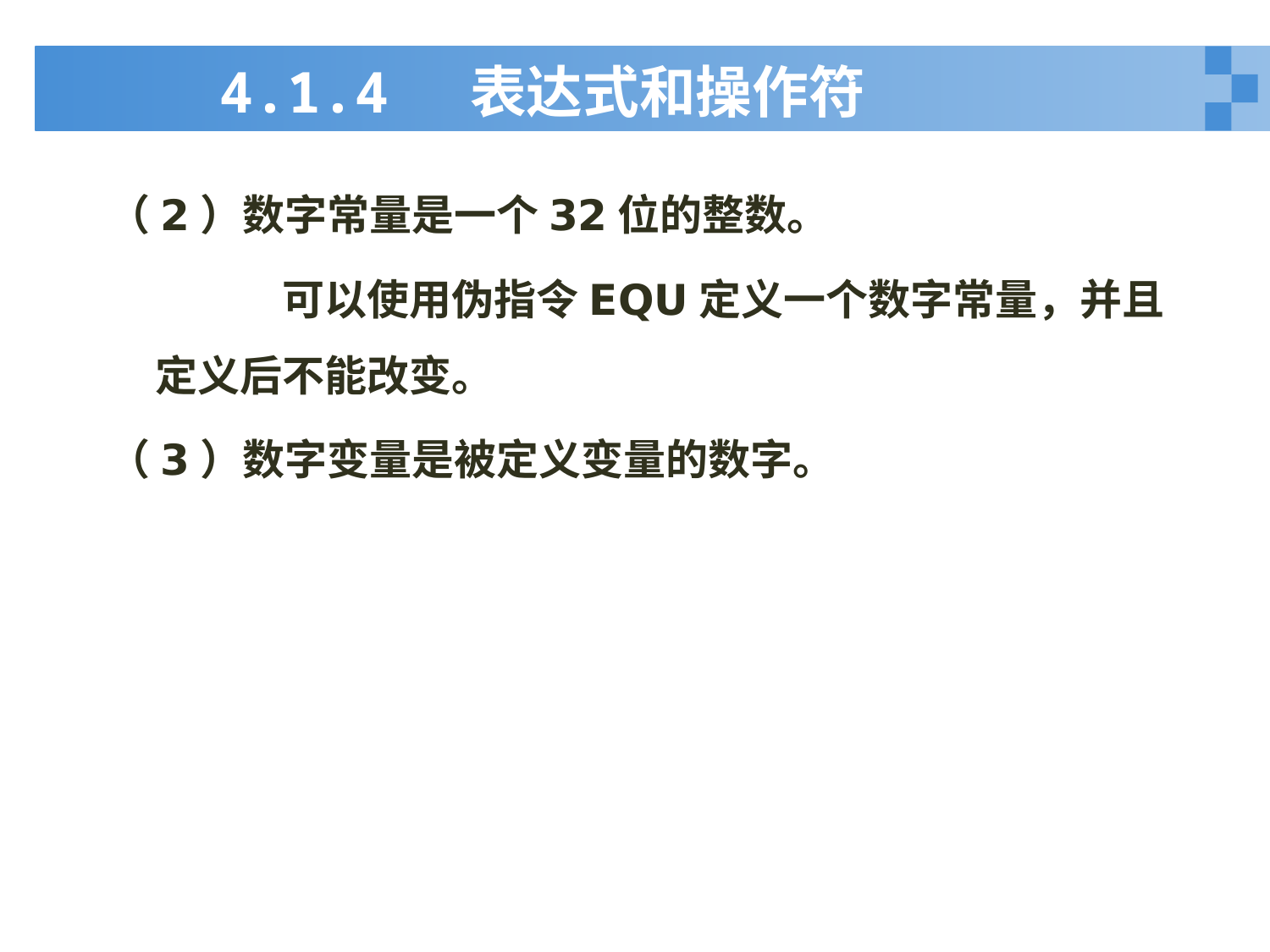

# 4.1.4  表达式和操作符
（2）数字常量是一个32位的整数。
		可以使用伪指令EQU定义一个数字常量，并且定义后不能改变。
（3）数字变量是被定义变量的数字。